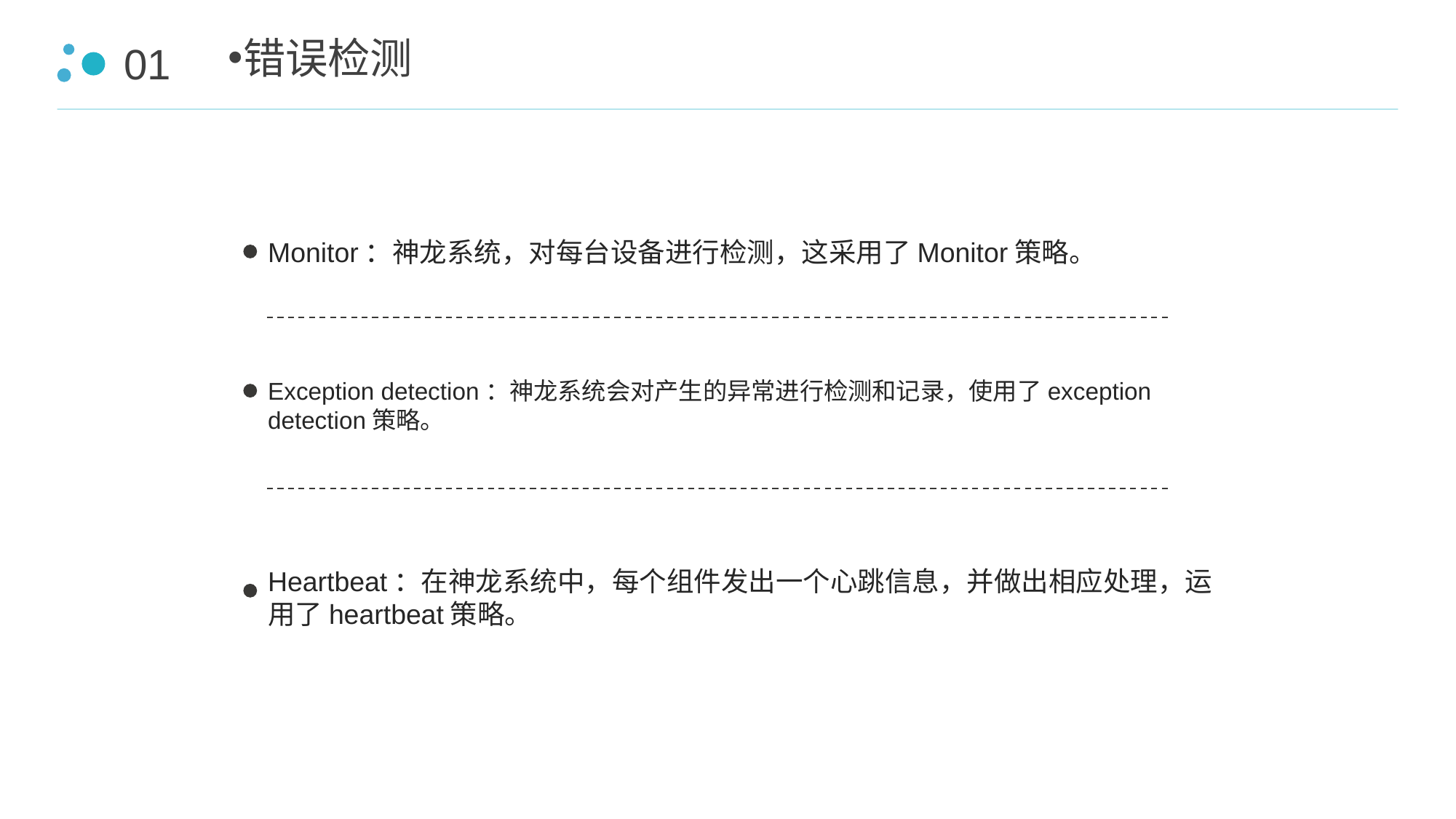

01
错误检测

Monitor：神龙系统，对每台设备进行检测，这采用了Monitor策略。

Exception detection：神龙系统会对产生的异常进行检测和记录，使用了exception detection策略。

Heartbeat：在神龙系统中，每个组件发出一个心跳信息，并做出相应处理，运用了heartbeat策略。